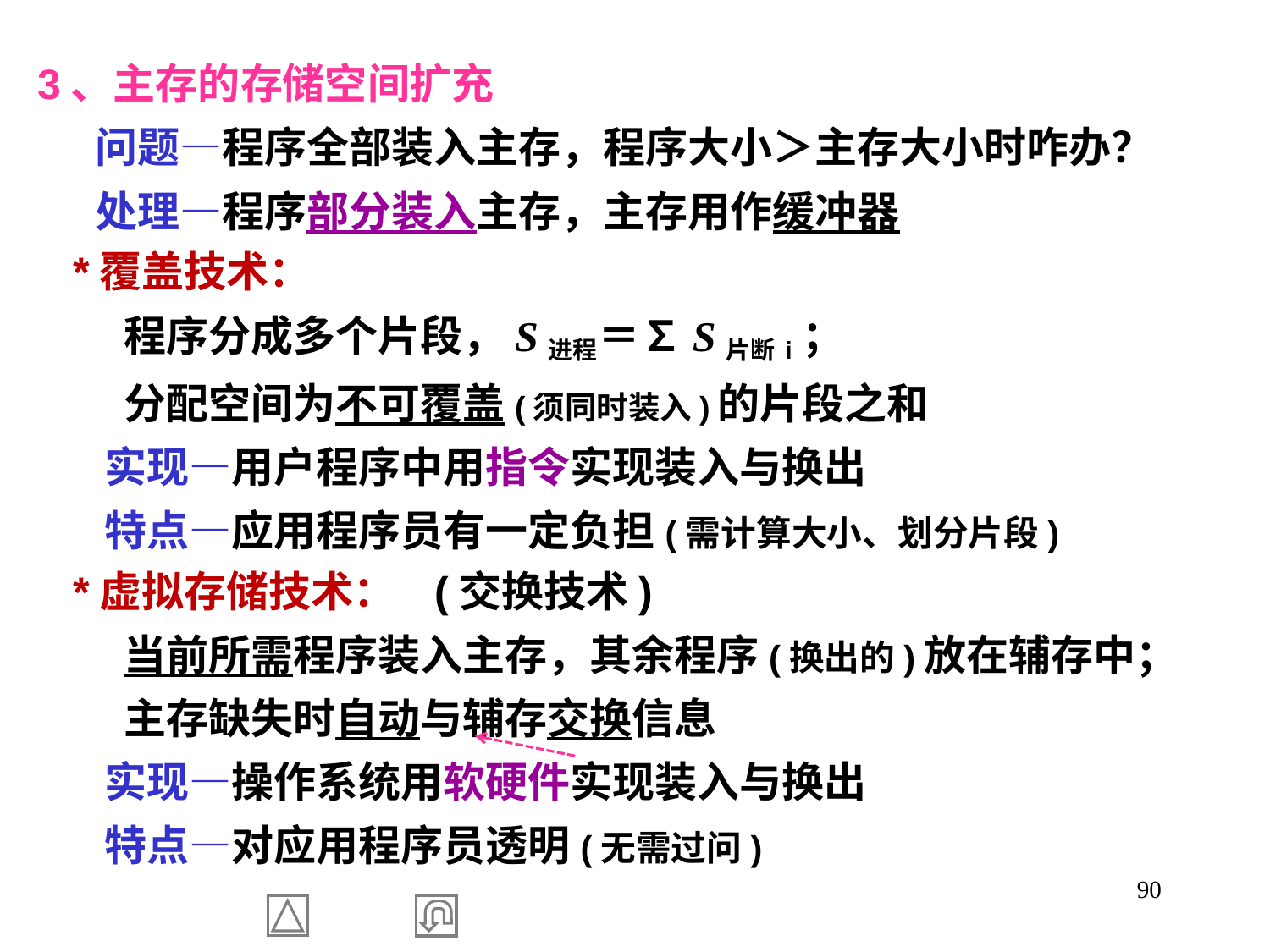

3、主存的存储空间扩充
     问题—程序全部装入主存，程序大小＞主存大小时咋办？
     处理—程序部分装入主存，主存用作缓冲器
   *覆盖技术：
        程序分成多个片段，S进程＝∑S片断i；
        分配空间为不可覆盖(须同时装入)的片段之和
      实现—用户程序中用指令实现装入与换出
      特点—应用程序员有一定负担(需计算大小、划分片段)
   *虚拟存储技术：   (交换技术)
        当前所需程序装入主存，其余程序(换出的)放在辅存中；
        主存缺失时自动与辅存交换信息
      实现—操作系统用软硬件实现装入与换出
      特点—对应用程序员透明(无需过问)
90